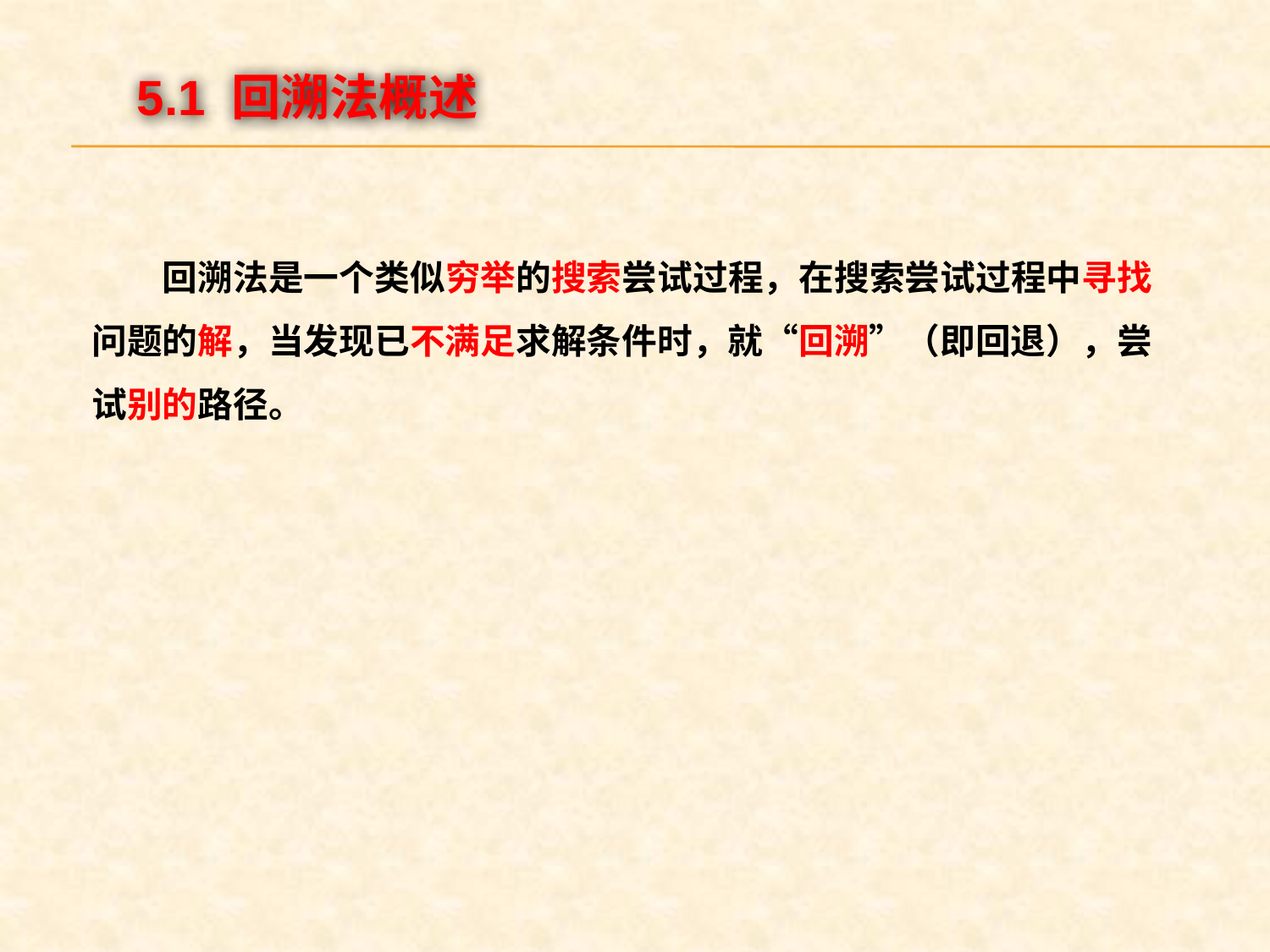

5.1 回溯法概述
　　回溯法是一个类似穷举的搜索尝试过程，在搜索尝试过程中寻找问题的解，当发现已不满足求解条件时，就“回溯”（即回退），尝试别的路径。